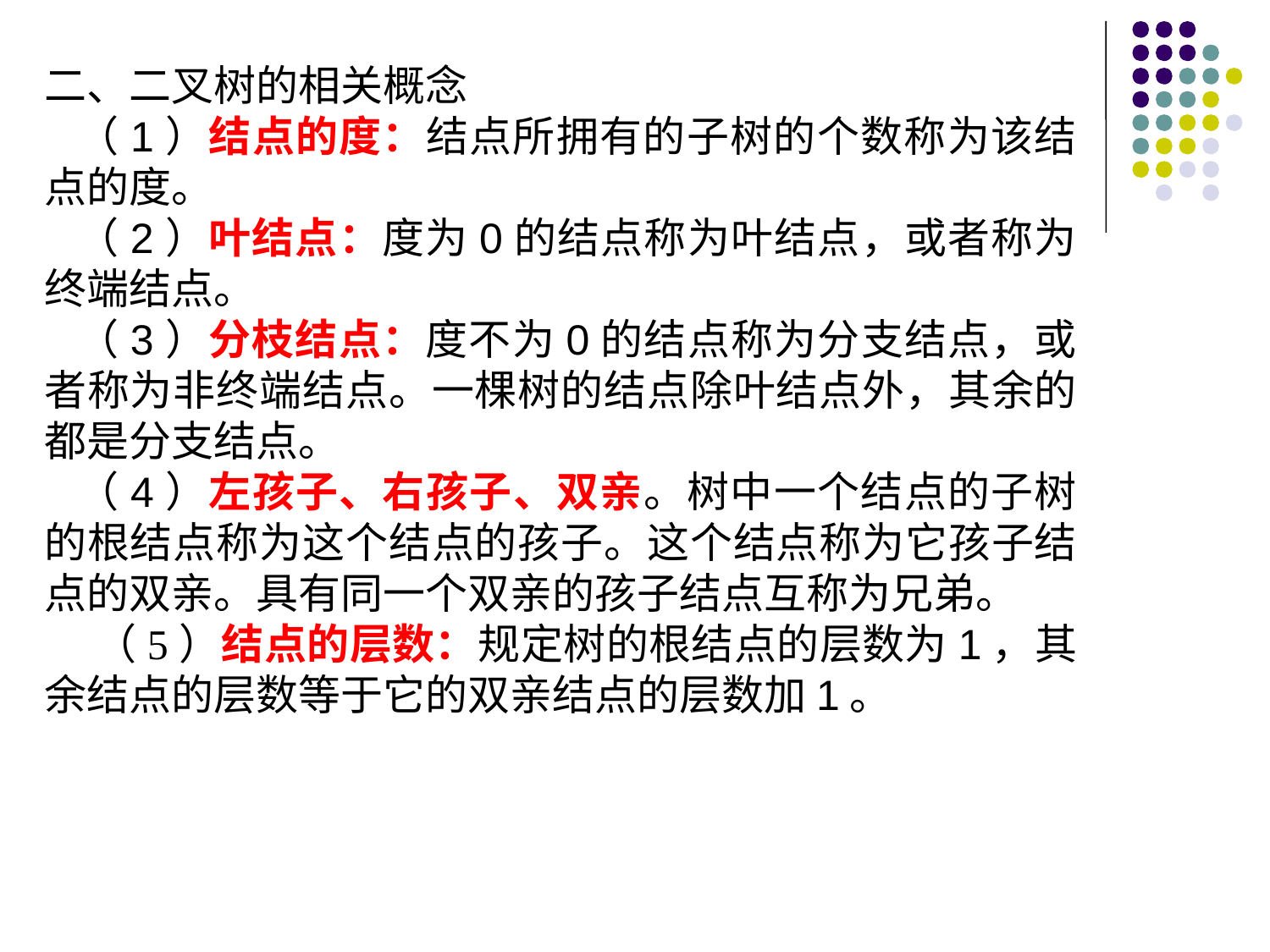

二、二叉树的相关概念
  （1）结点的度：结点所拥有的子树的个数称为该结点的度。
  （2）叶结点：度为0的结点称为叶结点，或者称为终端结点。
  （3）分枝结点：度不为0的结点称为分支结点，或者称为非终端结点。一棵树的结点除叶结点外，其余的都是分支结点。
  （4）左孩子、右孩子、双亲。树中一个结点的子树的根结点称为这个结点的孩子。这个结点称为它孩子结点的双亲。具有同一个双亲的孩子结点互称为兄弟。
    （5）结点的层数：规定树的根结点的层数为1，其余结点的层数等于它的双亲结点的层数加1。